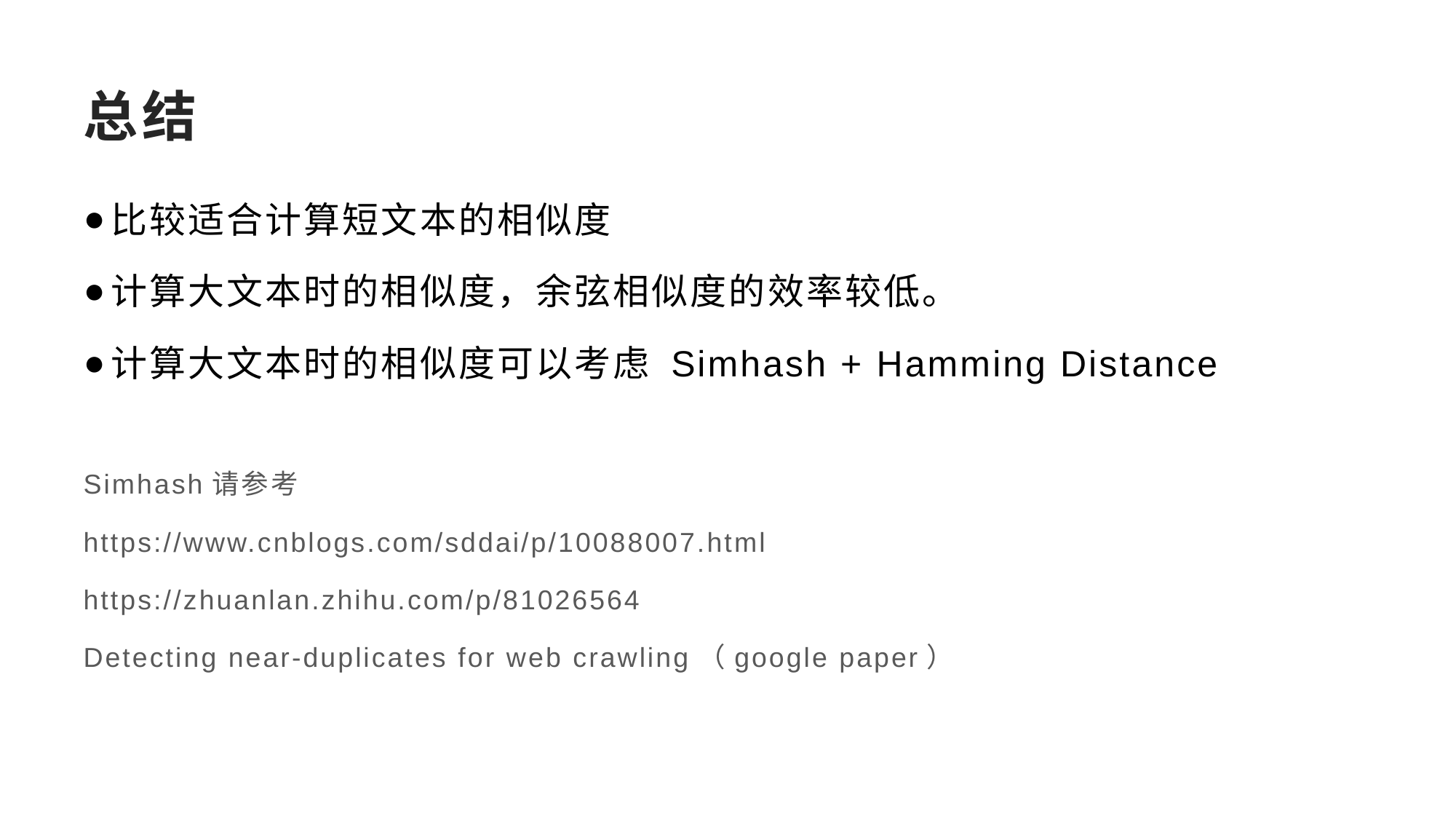

# 总结
比较适合计算短文本的相似度
计算大文本时的相似度，余弦相似度的效率较低。
计算大文本时的相似度可以考虑 Simhash + Hamming Distance

Simhash请参考
https://www.cnblogs.com/sddai/p/10088007.html
https://zhuanlan.zhihu.com/p/81026564
Detecting near-duplicates for web crawling（google paper）